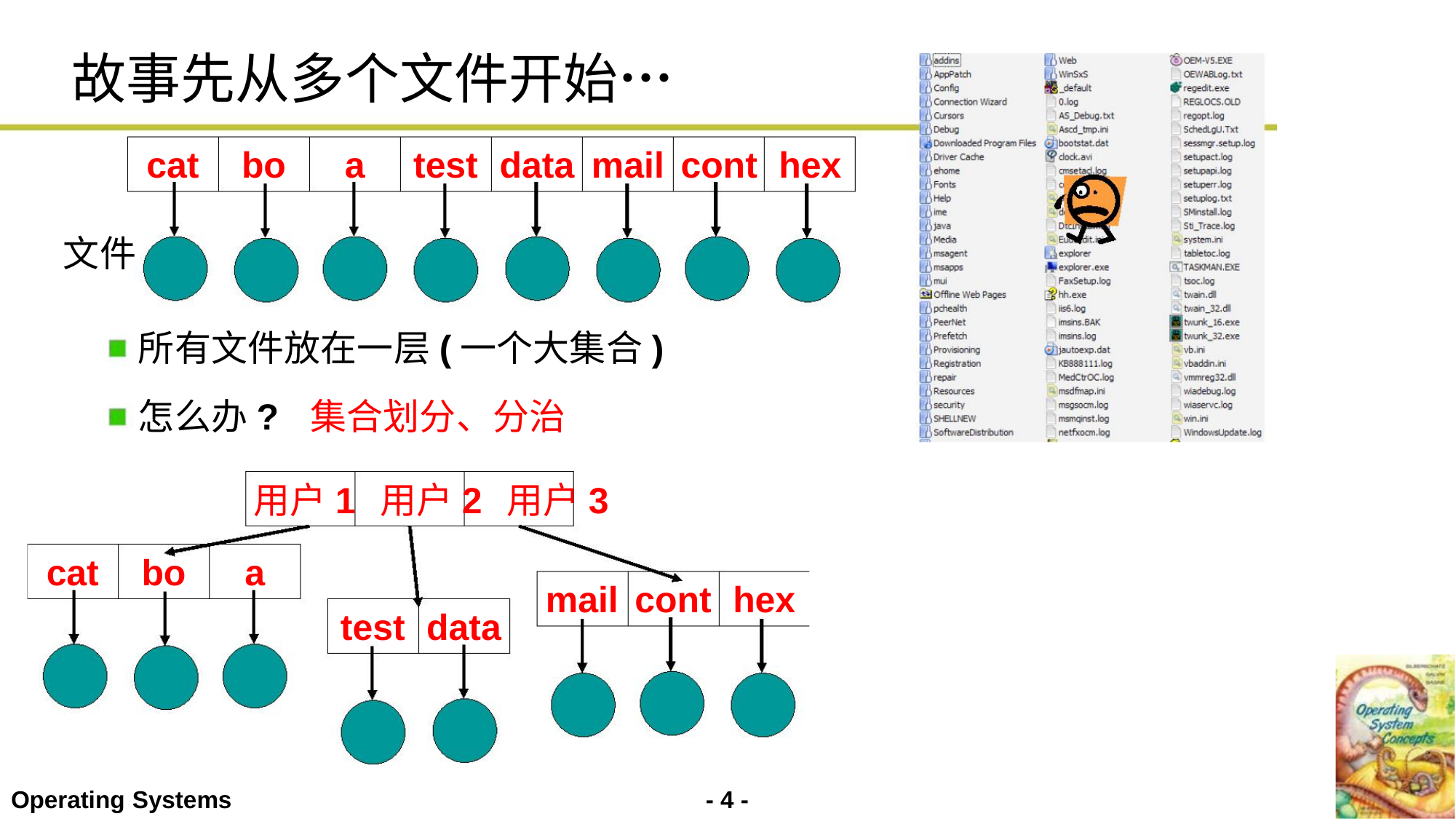

故事先从多个文件开始…

cat bo a test data mail cont hex
文件
所有文件放在一层(一个大集合)
怎么办? 集合划分、分治

用户1 用户2 用户3
cat bo a
mail cont hex
test data

- 4 -
Operating Systems